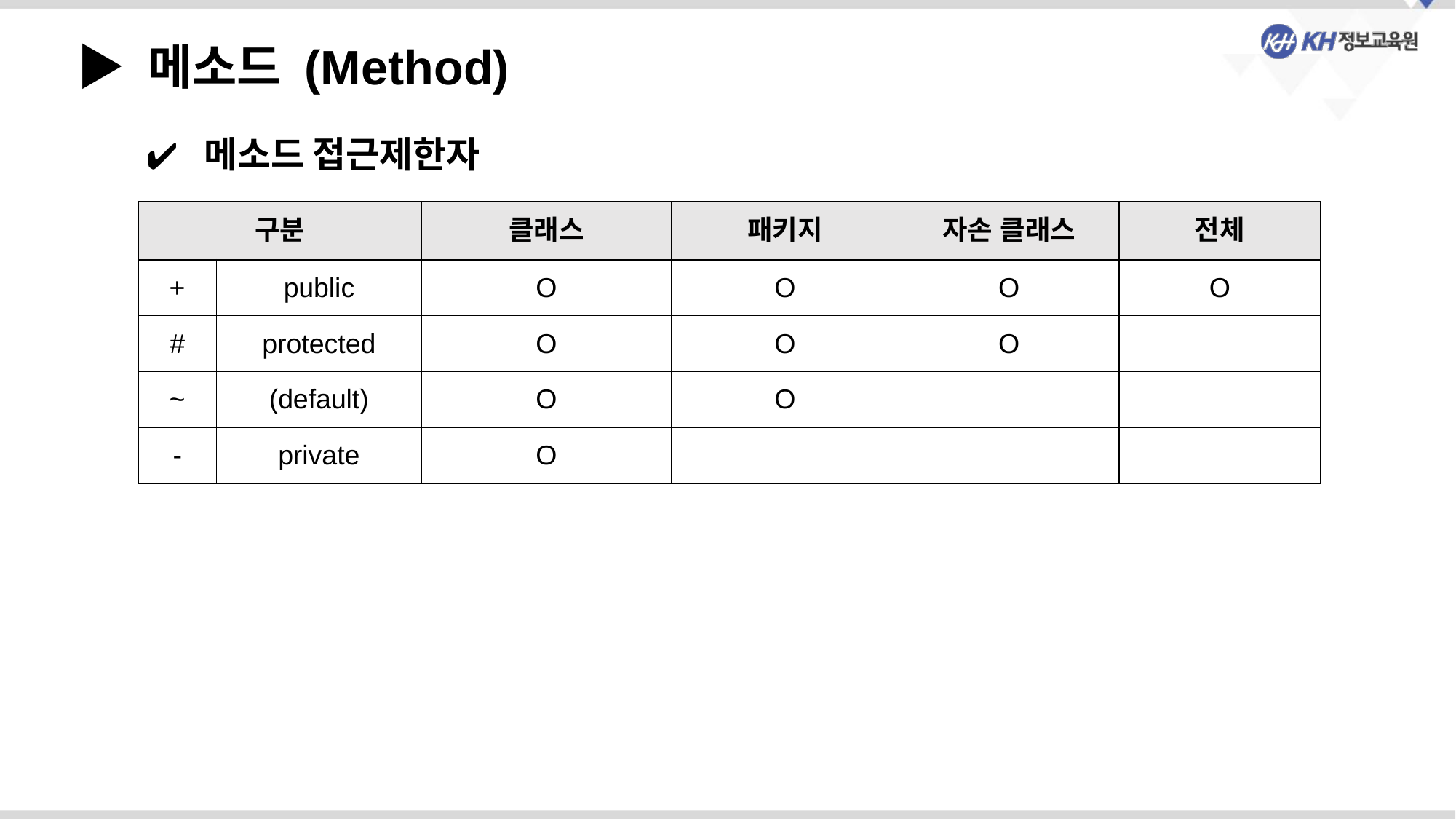

▶ 메소드 (Method)
 메소드 접근제한자
| 구분 |  | 클래스 | 패키지 | 자손 클래스 | 전체 |
| --- | --- | --- | --- | --- | --- |
| + | public | O | O | O | O |
| # | protected | O | O | O |  |
| ~ | (default) | O | O |  |  |
| - | private | O |  |  |  |